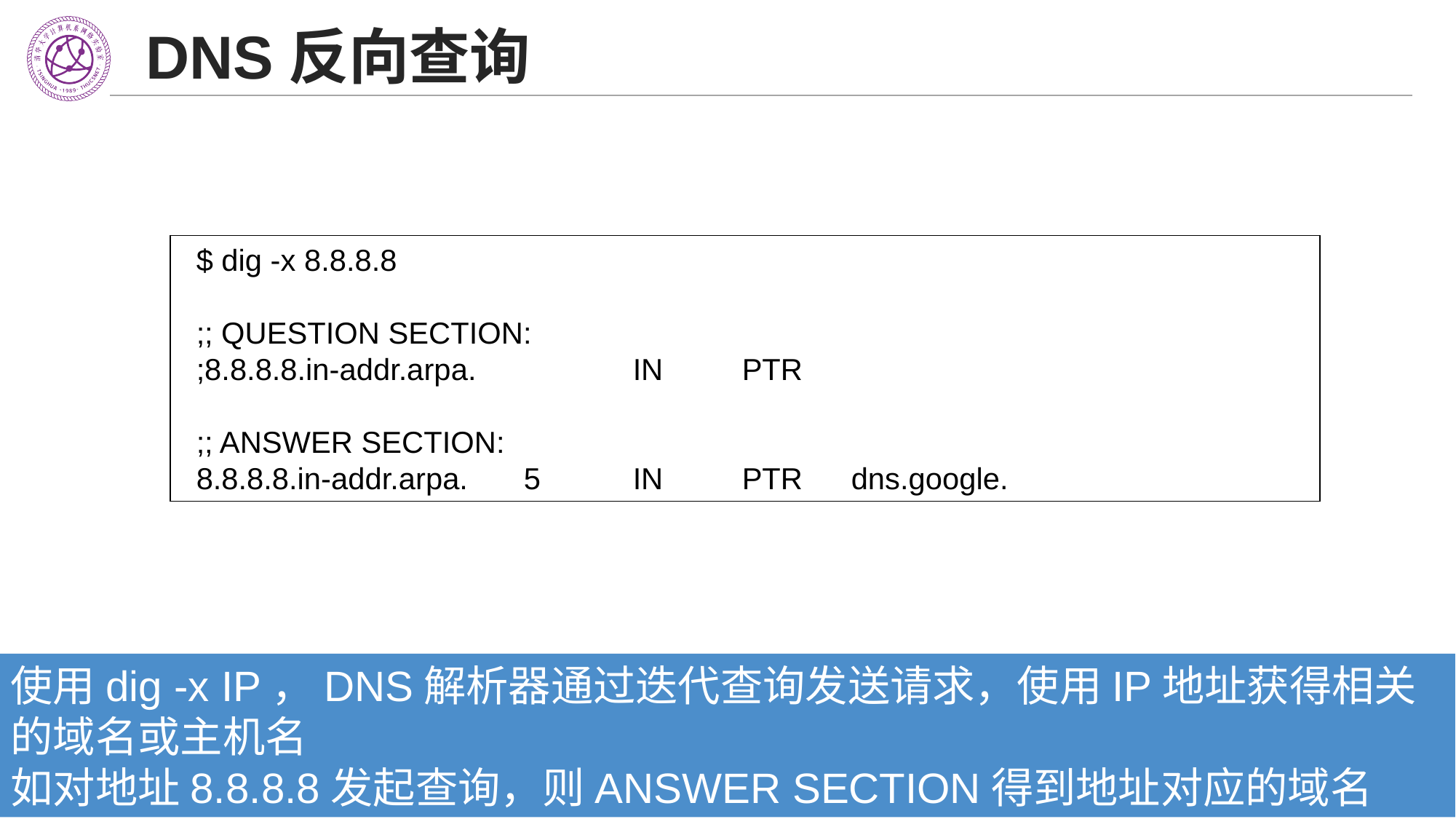

# DNS反向查询
$ dig -x 8.8.8.8

;; QUESTION SECTION:
;8.8.8.8.in-addr.arpa.		IN	PTR

;; ANSWER SECTION:
8.8.8.8.in-addr.arpa.	5	IN	PTR	dns.google.

使用dig -x IP，DNS解析器通过迭代查询发送请求，使用IP地址获得相关的域名或主机名
如对地址8.8.8.8发起查询，则ANSWER SECTION得到地址对应的域名